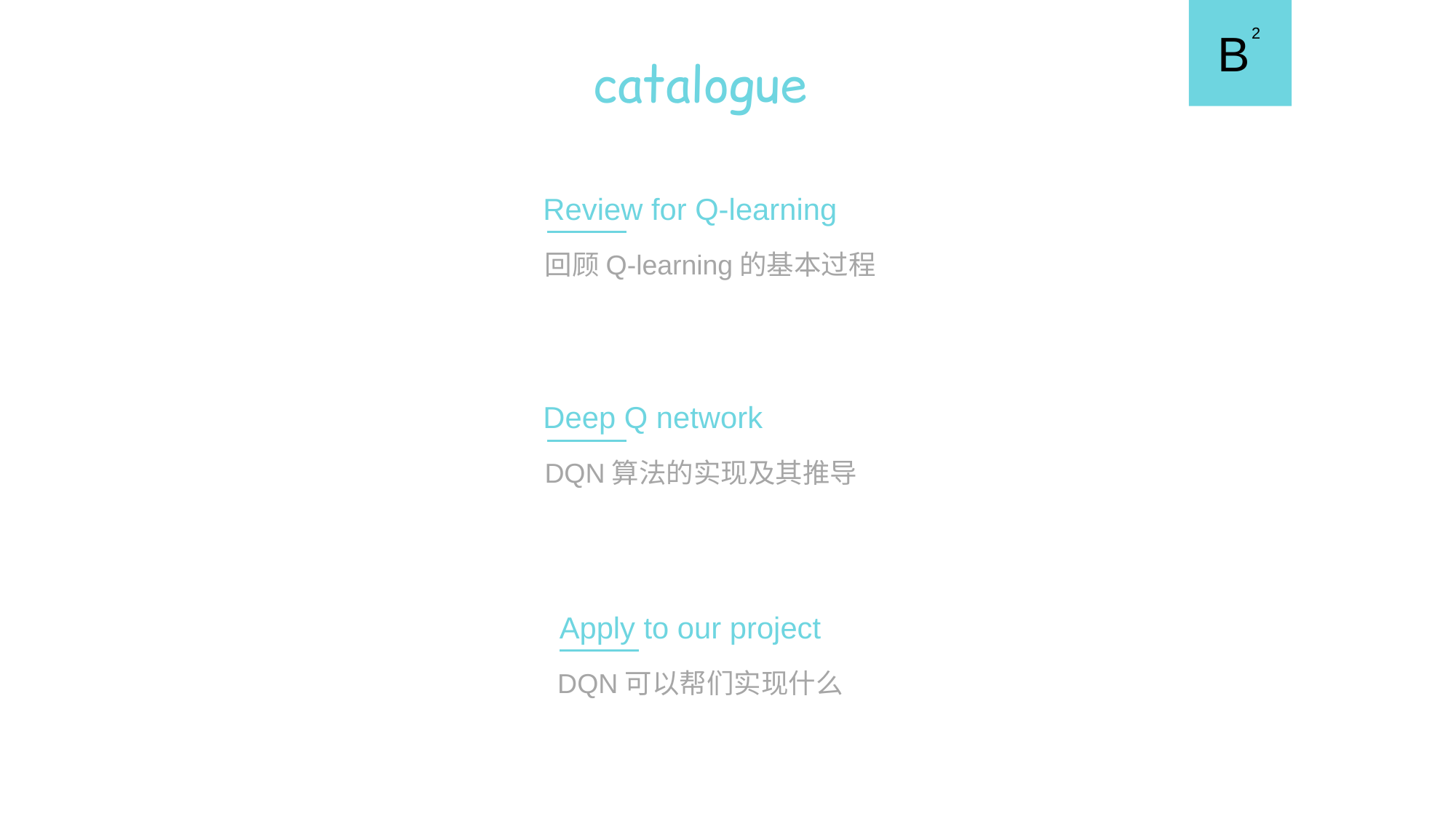

B
2
catalogue
Review for Q-learning
回顾Q-learning的基本过程
Deep Q network
DQN算法的实现及其推导
Apply to our project
DQN可以帮们实现什么